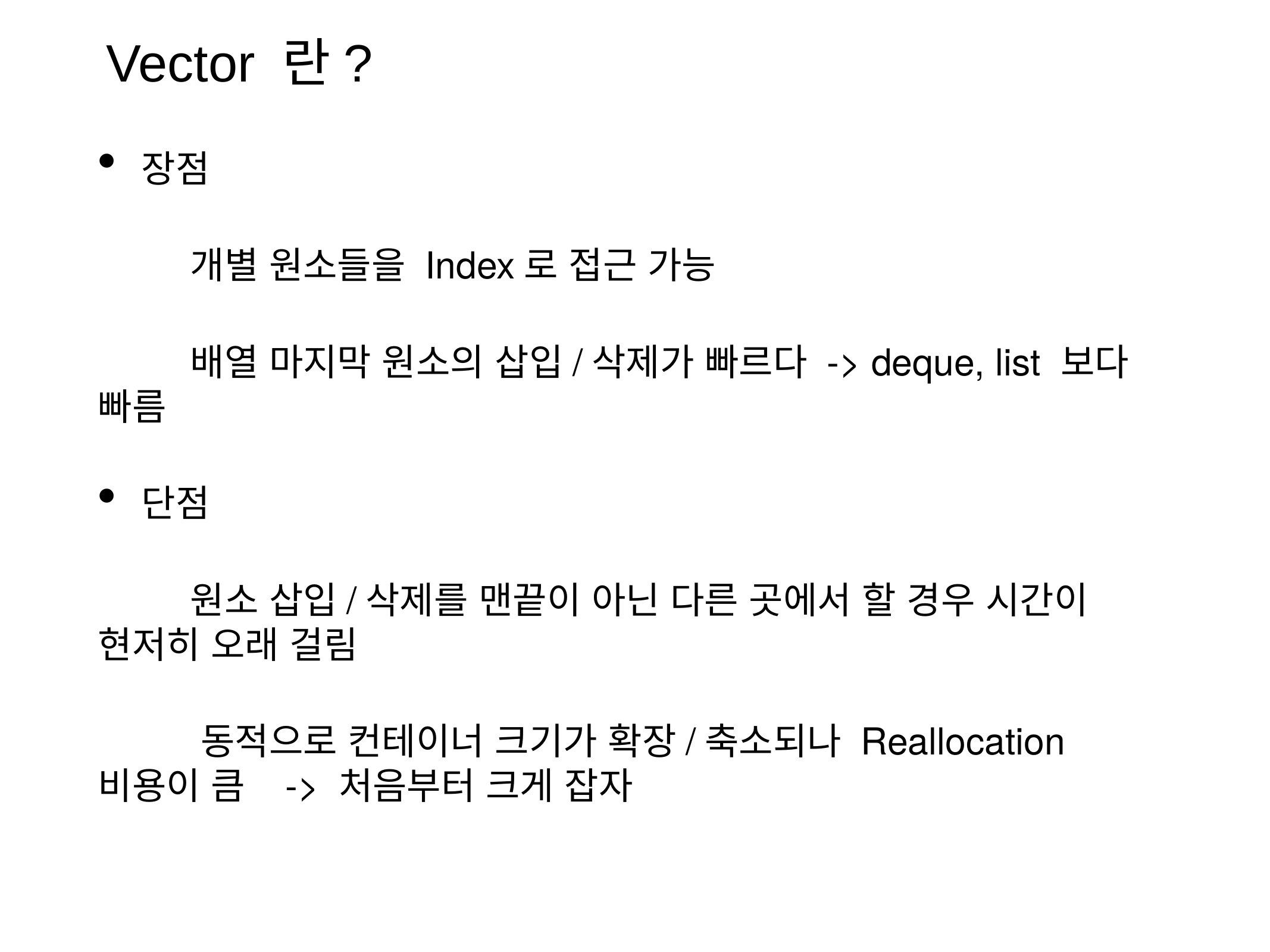

Vector 란?
장점
        개별 원소들을 Index로 접근 가능
        배열 마지막 원소의 삽입/삭제가 빠르다 -> deque, list 보다 빠름
단점
        원소 삽입/삭제를 맨끝이 아닌 다른 곳에서 할 경우 시간이 현저히 오래 걸림
         동적으로 컨테이너 크기가 확장/축소되나 Reallocation 비용이 큼   -> 처음부터 크게 잡자